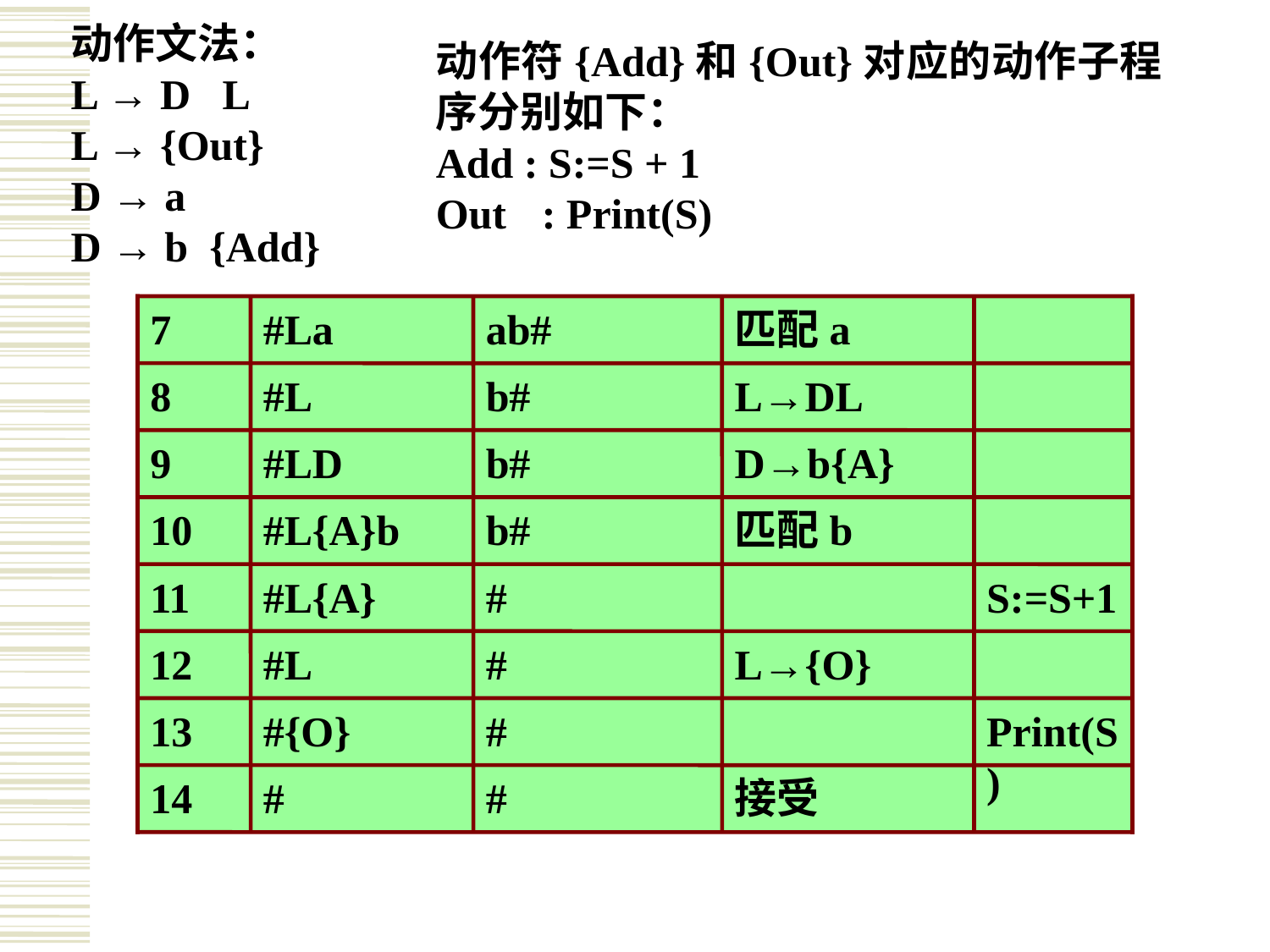

动作文法：
L → D   L
L → {Out}
D → a
D → b  {Add}
动作符{Add}和{Out}对应的动作子程序分别如下：
Add : S:=S + 1
Out 	 : Print(S)
7

#La
ab#
匹配a

8

#L
b#
L→DL

9

#LD
b#
D→b{A}

10

#L{A}b
b#
匹配b

11

#L{A}
#

S:=S+1
12

#L
#
L→{O}

13

#{O}
#

Print(S)
14

#
#
接受